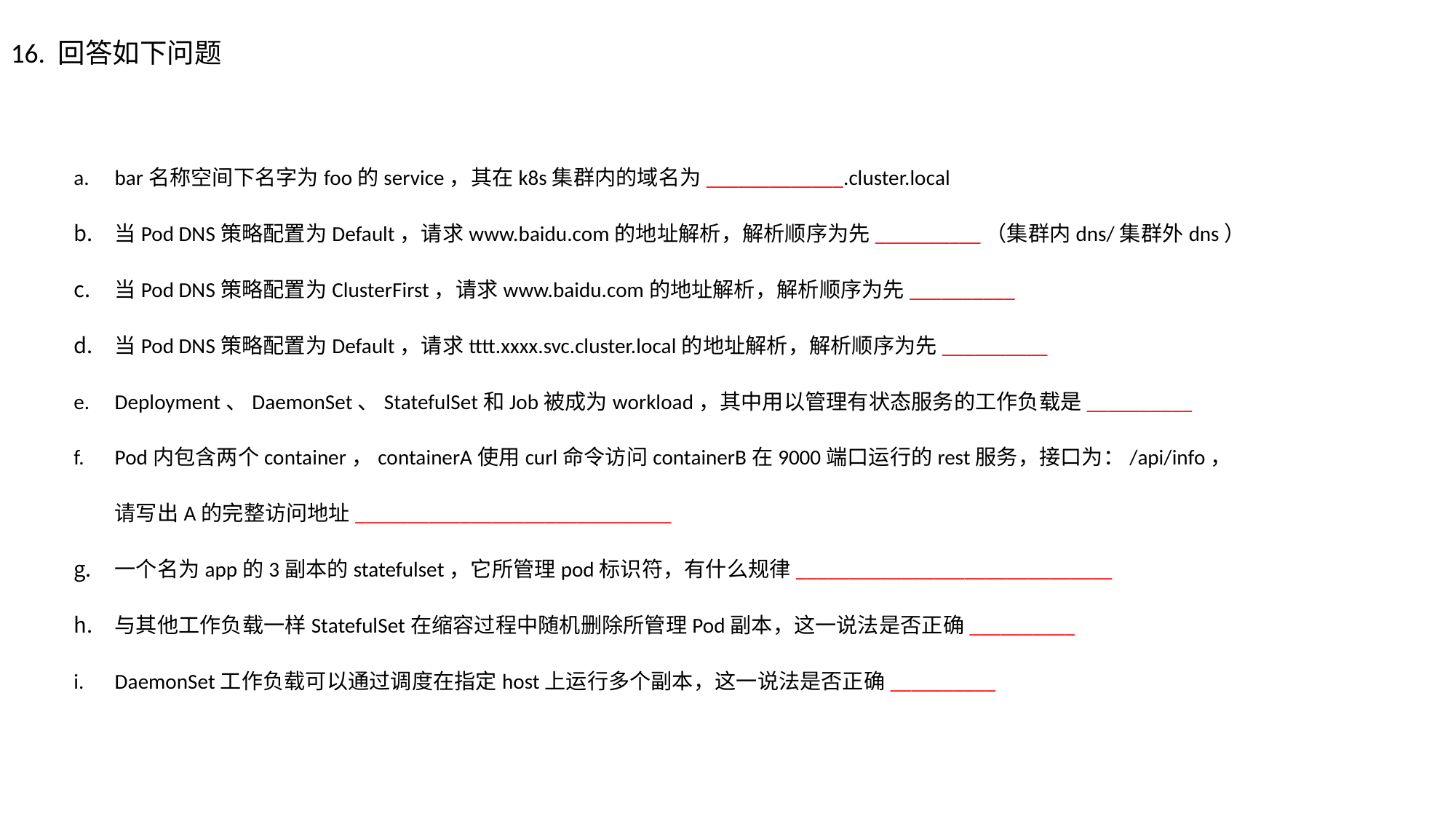

16. 回答如下问题
bar名称空间下名字为foo的service，其在k8s集群内的域名为_____________.cluster.local
当Pod DNS策略配置为Default，请求www.baidu.com的地址解析，解析顺序为先__________（集群内dns/集群外dns）
当Pod DNS策略配置为ClusterFirst，请求www.baidu.com的地址解析，解析顺序为先__________
当Pod DNS策略配置为Default，请求tttt.xxxx.svc.cluster.local的地址解析，解析顺序为先__________
Deployment、DaemonSet、StatefulSet和Job被成为workload，其中用以管理有状态服务的工作负载是__________
Pod内包含两个container，containerA使用curl命令访问containerB在9000端口运行的rest服务，接口为：/api/info，请写出A的完整访问地址______________________________
一个名为app的3副本的statefulset，它所管理pod标识符，有什么规律______________________________
与其他工作负载一样StatefulSet在缩容过程中随机删除所管理Pod副本，这一说法是否正确__________
DaemonSet工作负载可以通过调度在指定host上运行多个副本，这一说法是否正确__________